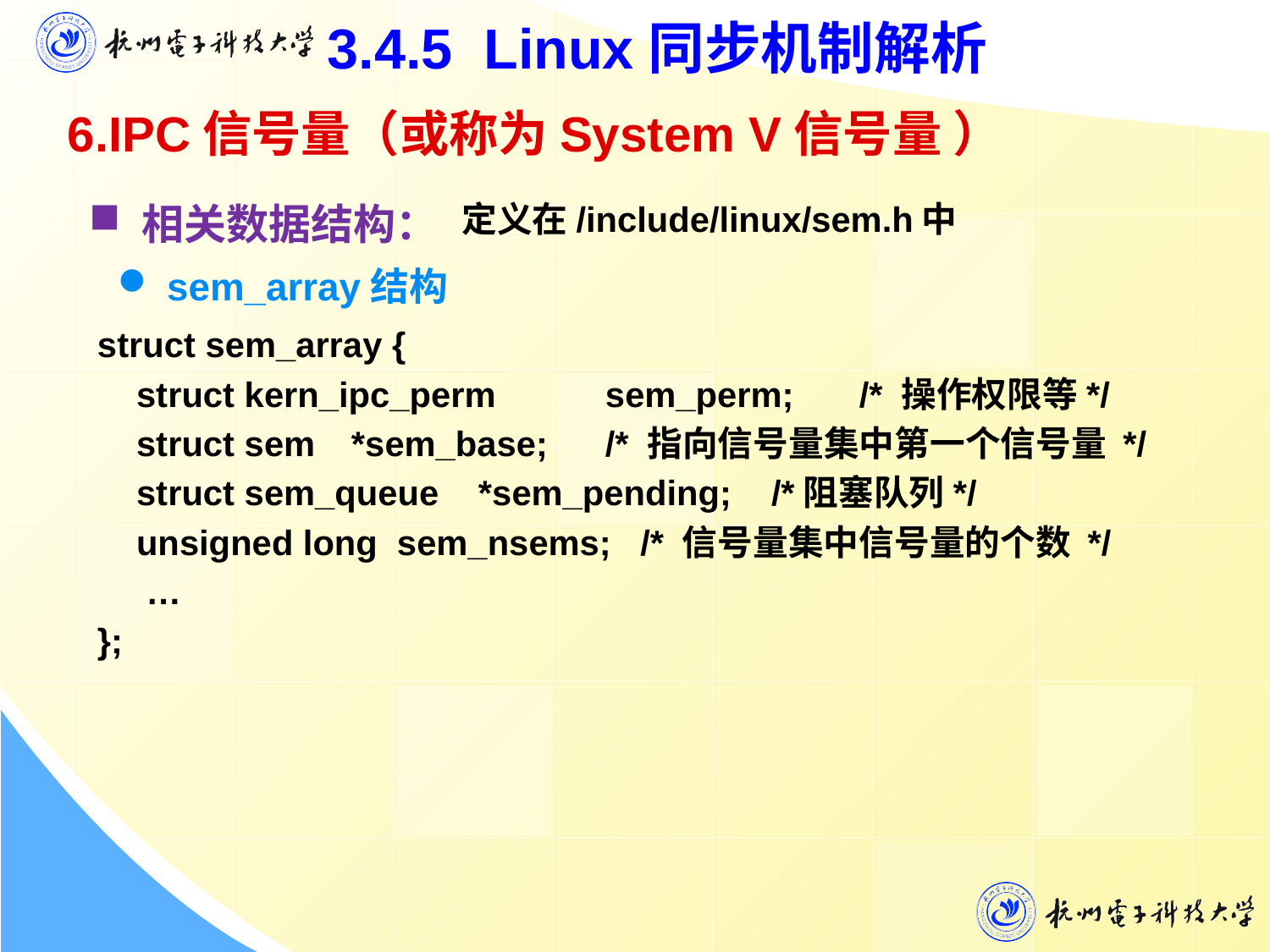

3.4.5  Linux同步机制解析
6.IPC信号量（或称为System V信号量 ）
 相关数据结构：
定义在/include/linux/sem.h中
 sem_array结构
struct sem_array {
    struct kern_ipc_perm	sem_perm;	/* 操作权限等*/
    struct sem	*sem_base;	/* 指向信号量集中第一个信号量 */
    struct sem_queue	*sem_pending;	    /*阻塞队列*/
    unsigned long  sem_nsems;   /* 信号量集中信号量的个数 */
     …
};